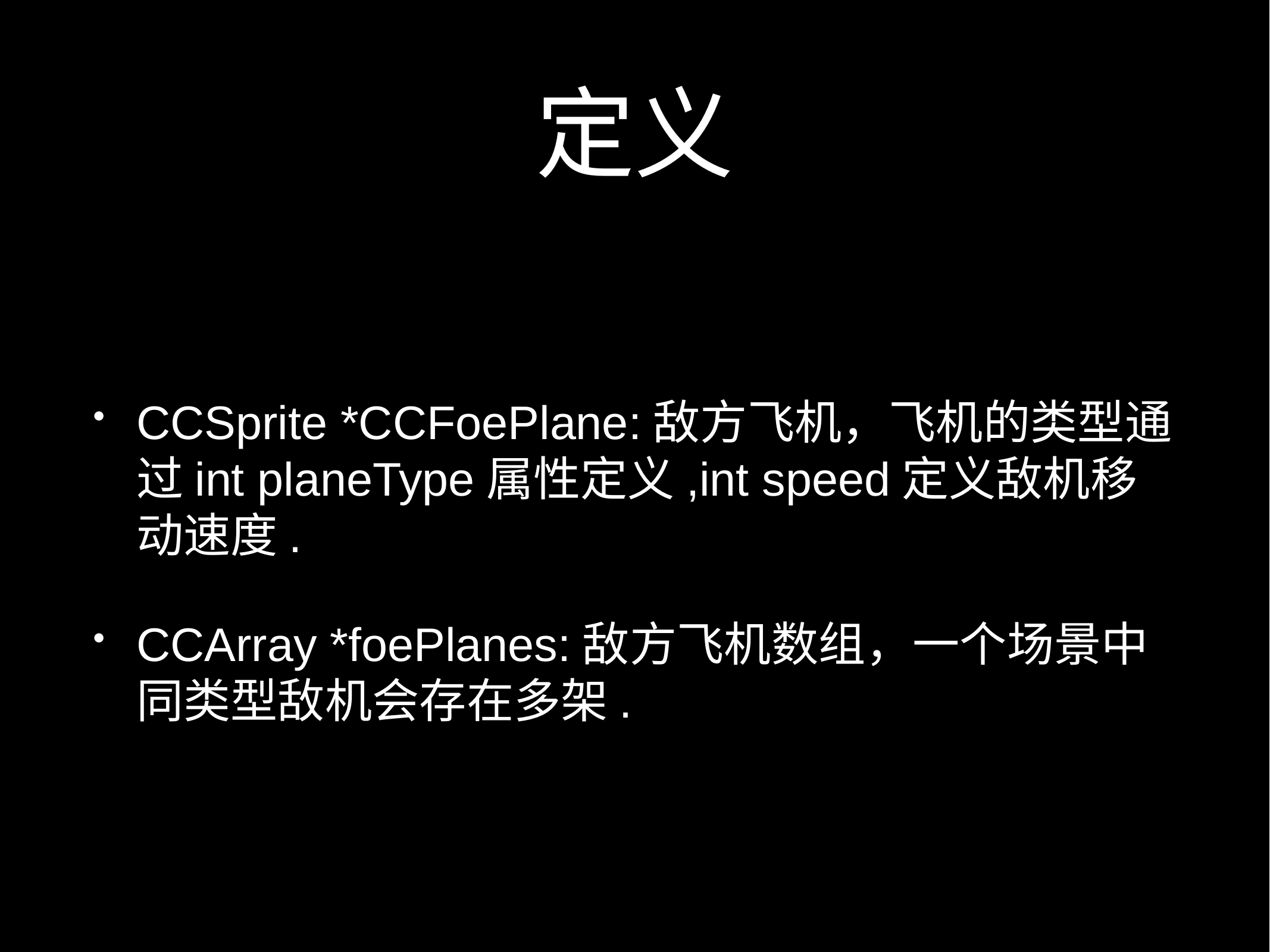

# 定义
CCSprite *CCFoePlane:敌方飞机，飞机的类型通过int planeType属性定义,int speed定义敌机移动速度.
CCArray *foePlanes:敌方飞机数组，一个场景中同类型敌机会存在多架.